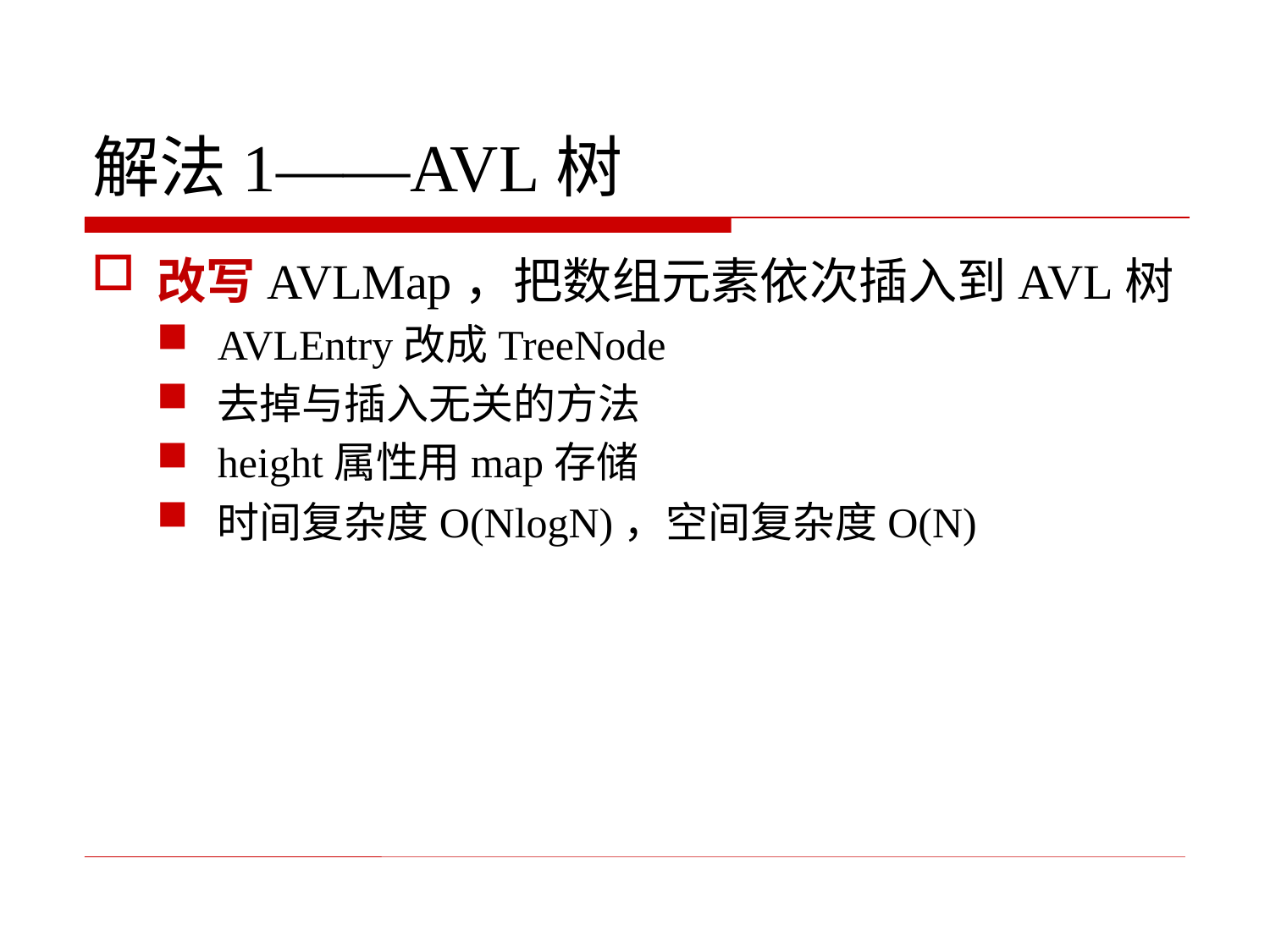

# 解法1——AVL树
改写AVLMap，把数组元素依次插入到AVL树
AVLEntry改成TreeNode
去掉与插入无关的方法
height属性用map存储
时间复杂度O(NlogN)，空间复杂度O(N)